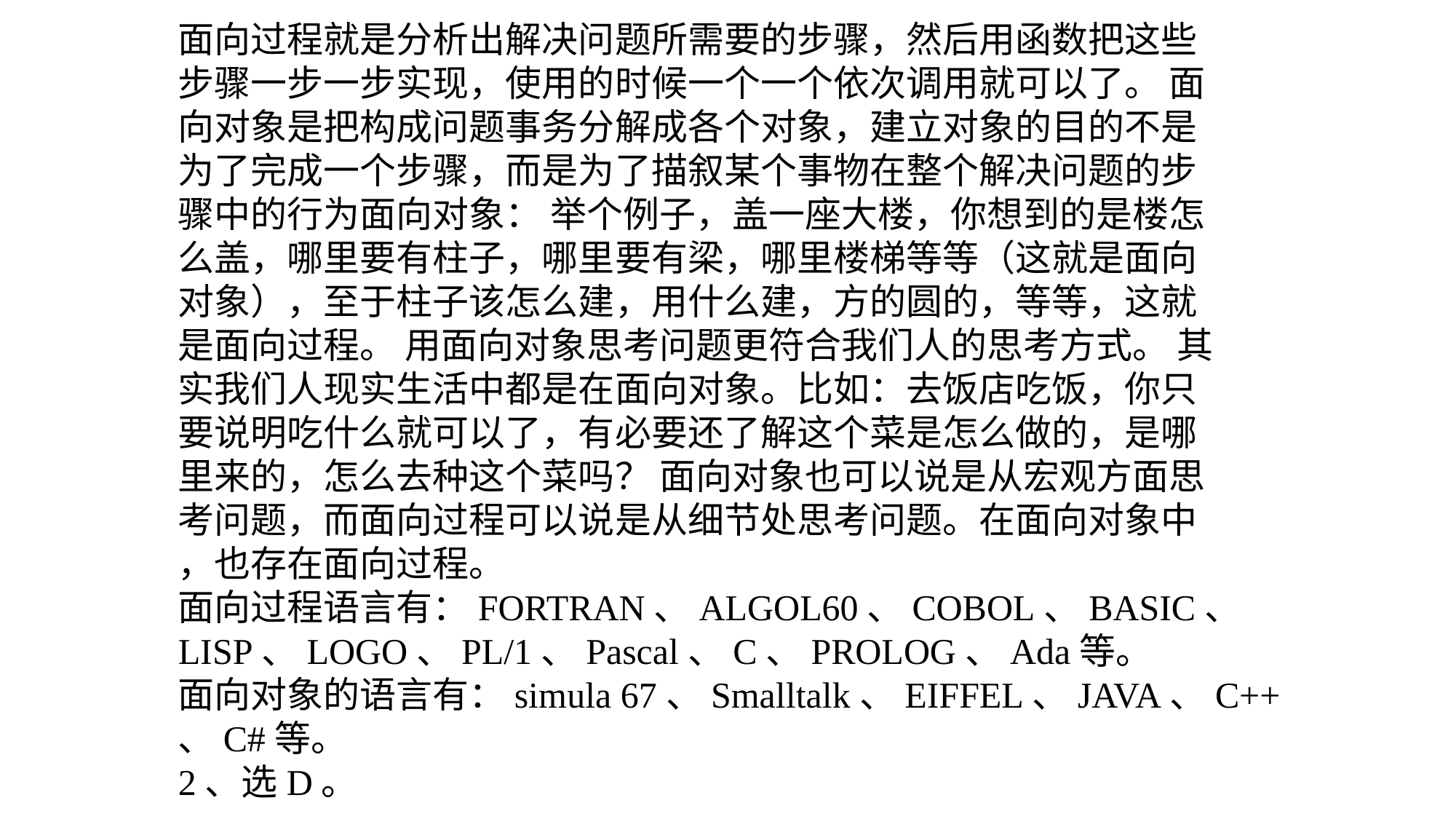

面向过程就是分析出解决问题所需要的步骤，然后用函数把这些
步骤一步一步实现，使用的时候一个一个依次调用就可以了。 面
向对象是把构成问题事务分解成各个对象，建立对象的目的不是
为了完成一个步骤，而是为了描叙某个事物在整个解决问题的步
骤中的行为面向对象： 举个例子，盖一座大楼，你想到的是楼怎
么盖，哪里要有柱子，哪里要有梁，哪里楼梯等等（这就是面向
对象），至于柱子该怎么建，用什么建，方的圆的，等等，这就
是面向过程。 用面向对象思考问题更符合我们人的思考方式。 其
实我们人现实生活中都是在面向对象。比如：去饭店吃饭，你只
要说明吃什么就可以了，有必要还了解这个菜是怎么做的，是哪
里来的，怎么去种这个菜吗？ 面向对象也可以说是从宏观方面思
考问题，而面向过程可以说是从细节处思考问题。在面向对象中
，也存在面向过程。
面向过程语言有：FORTRAN、ALGOL60、COBOL、BASIC、
LISP、LOGO、PL/1、Pascal、C、PROLOG、Ada等。
面向对象的语言有：simula 67、Smalltalk、EIFFEL、JAVA、C++
、C#等。
2、选D。